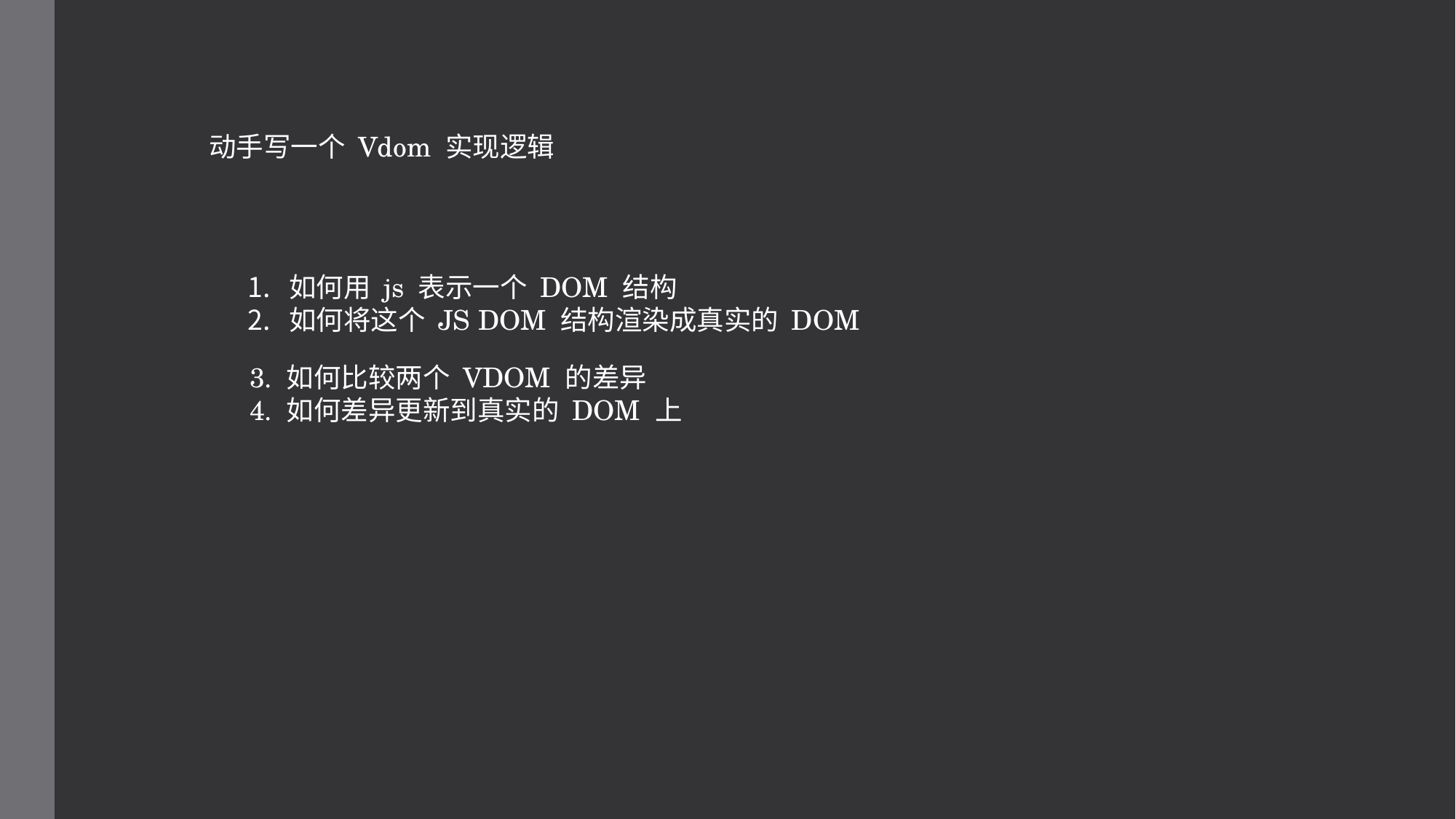

动手写一个 Vdom 实现逻辑
如何用 js 表示一个 DOM 结构
如何将这个 JS DOM 结构渲染成真实的 DOM
3. 如何比较两个 VDOM 的差异
4. 如何差异更新到真实的 DOM 上